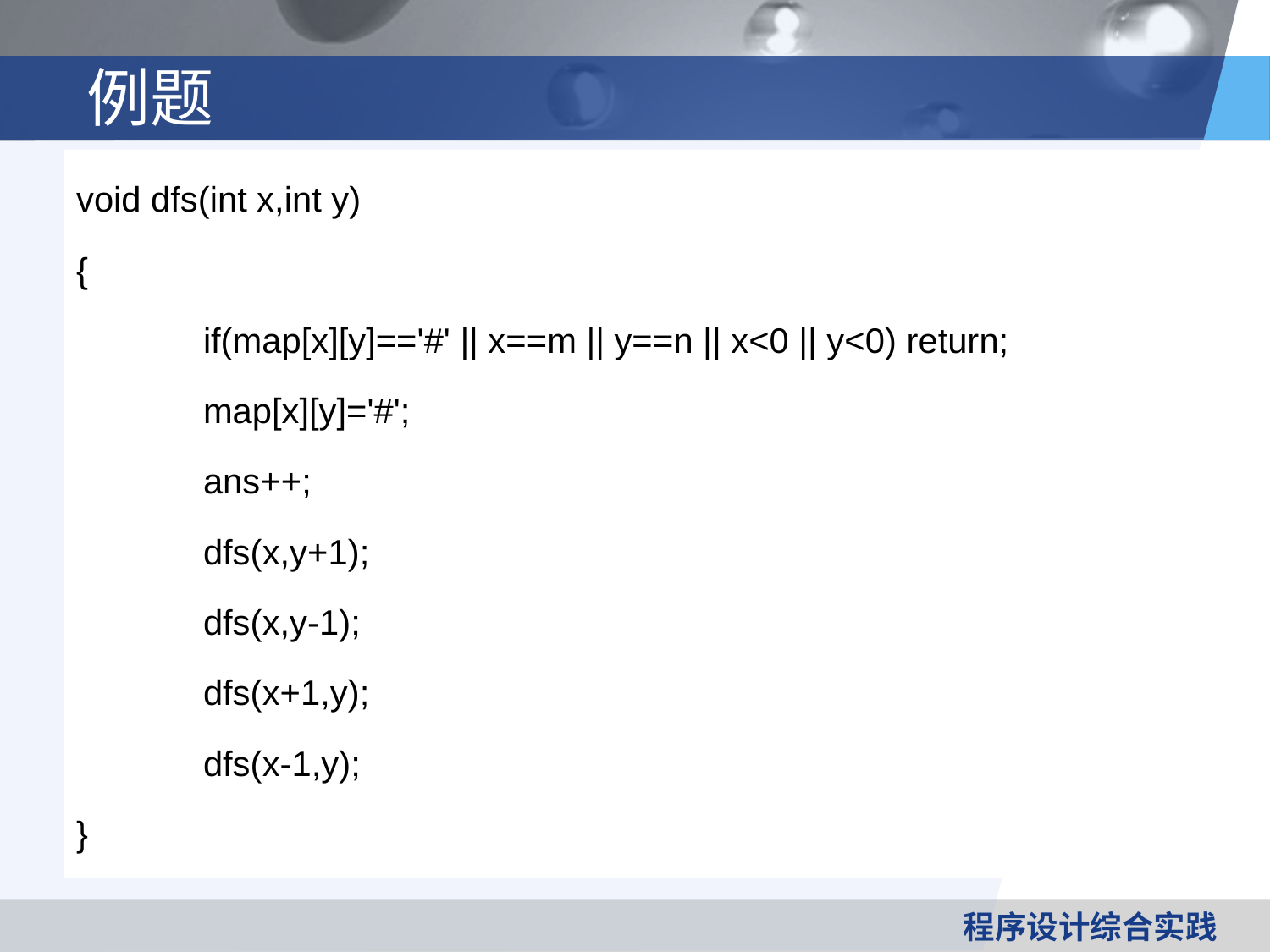

# 例题
void dfs(int x,int y)
{
	if(map[x][y]=='#' || x==m || y==n || x<0 || y<0) return;
	map[x][y]='#';
	ans++;
	dfs(x,y+1);
	dfs(x,y-1);
	dfs(x+1,y);
	dfs(x-1,y);
}